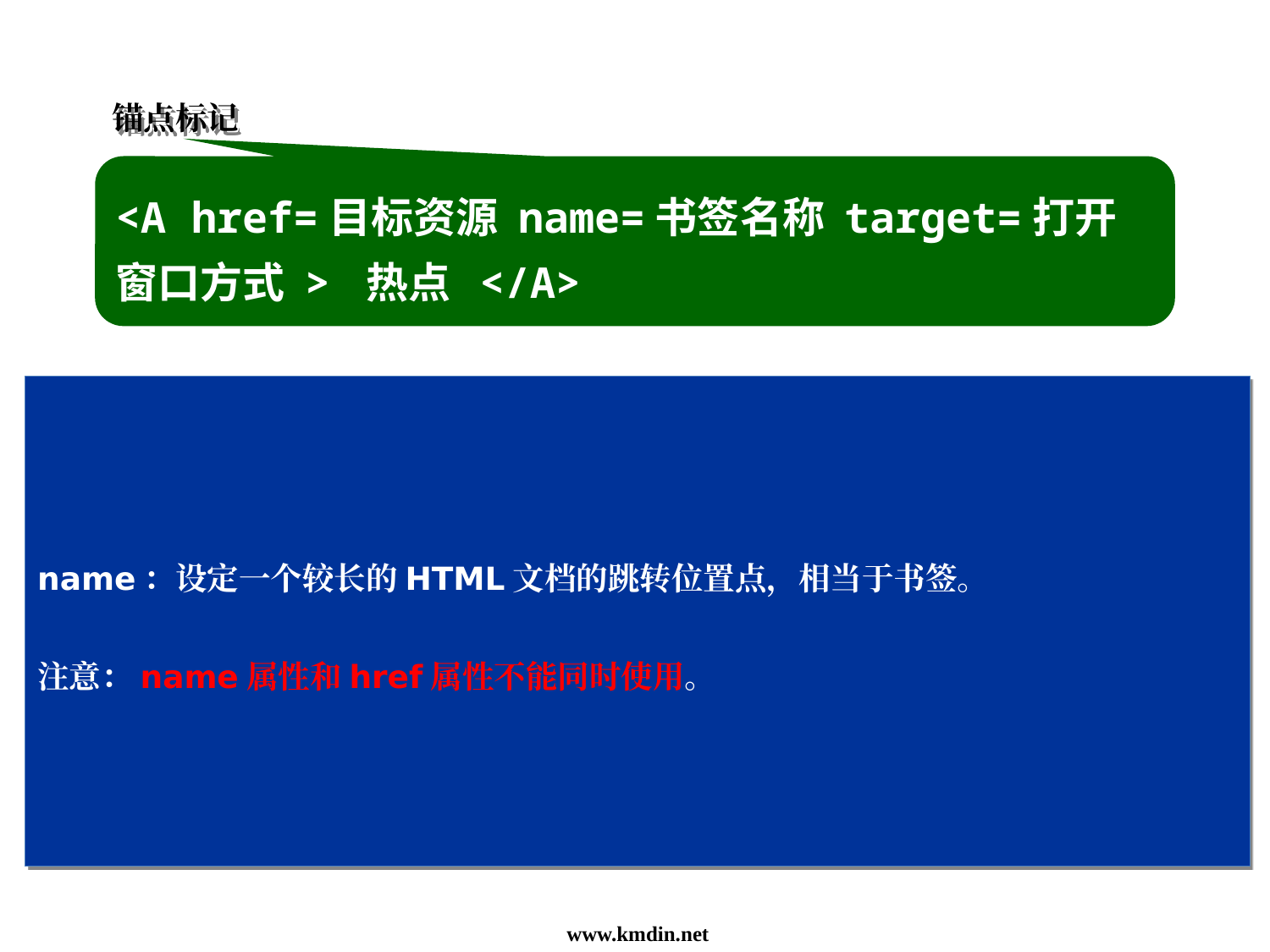

36
锚点标记
<A href=目标资源 name=书签名称 target=打开窗口方式 > 热点  </A>
name：设定一个较长的HTML文档的跳转位置点，相当于书签。

注意：name属性和href属性不能同时使用。